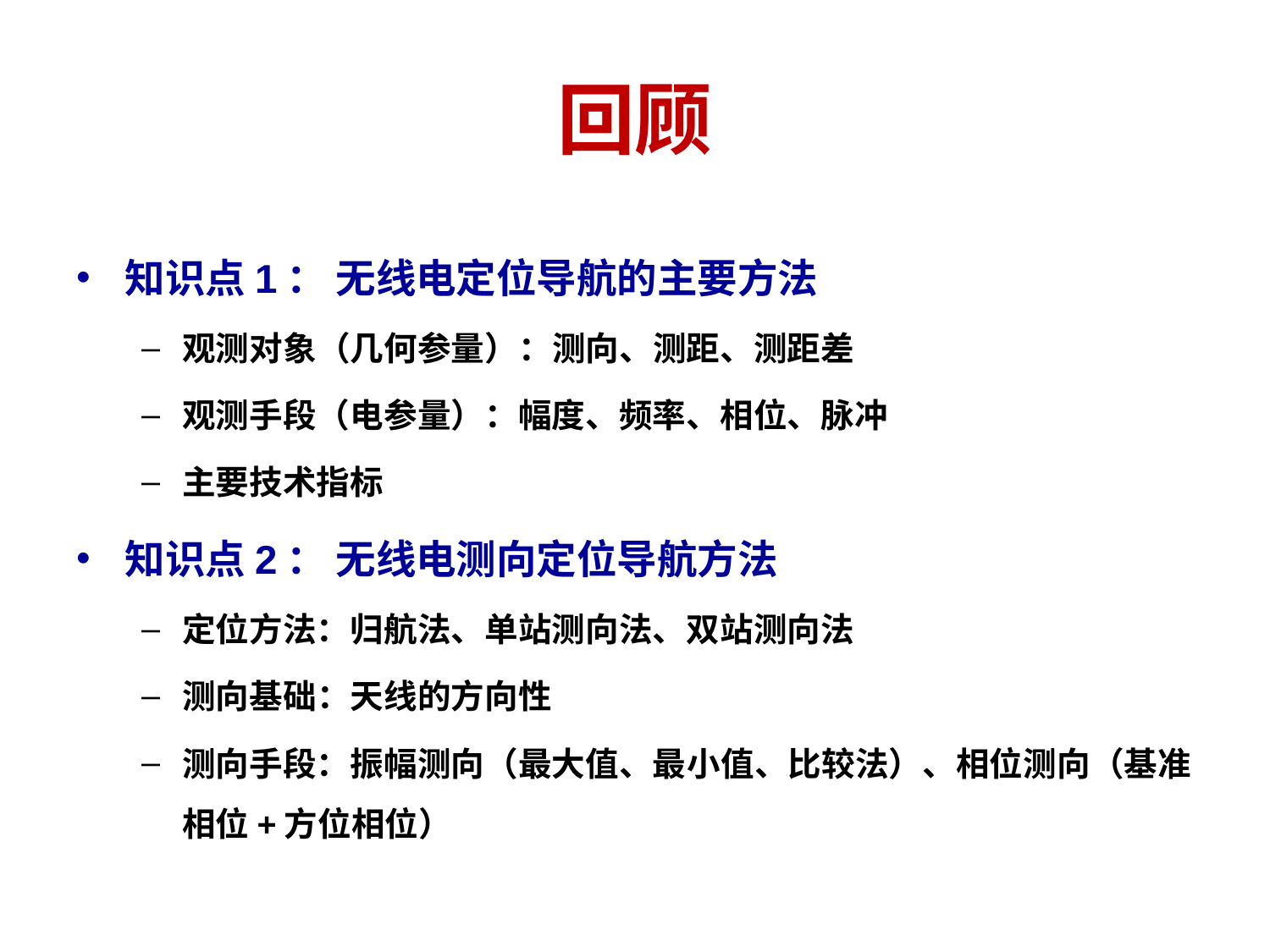

# 回顾
知识点1： 无线电定位导航的主要方法
观测对象（几何参量）：测向、测距、测距差
观测手段（电参量）：幅度、频率、相位、脉冲
主要技术指标
知识点2： 无线电测向定位导航方法
定位方法：归航法、单站测向法、双站测向法
测向基础：天线的方向性
测向手段：振幅测向（最大值、最小值、比较法）、相位测向（基准相位+方位相位）